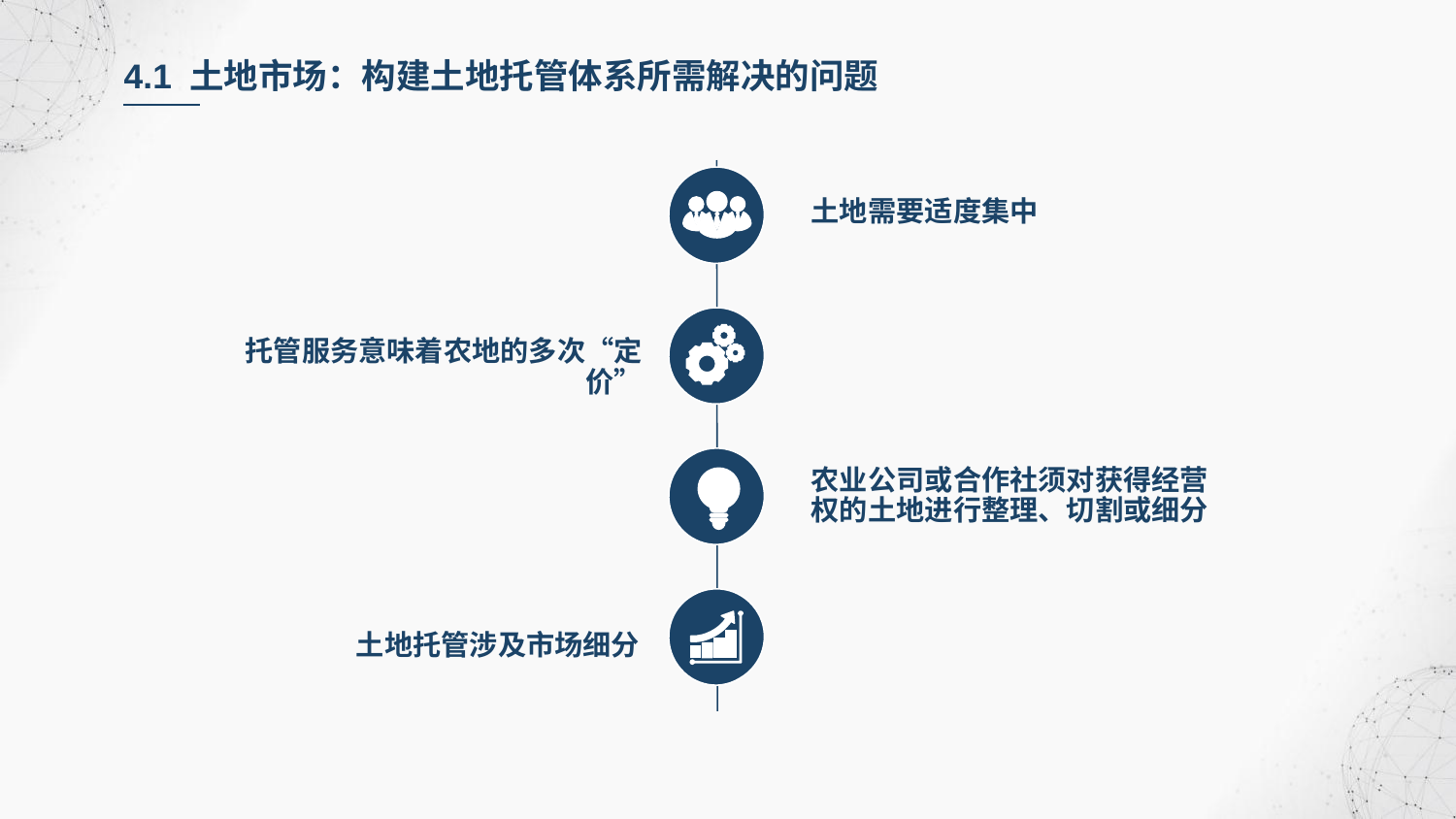

4.1 土地市场：构建土地托管体系所需解决的问题

土地需要适度集中

托管服务意味着农地的多次“定价”

农业公司或合作社须对获得经营权的土地进行整理、切割或细分

土地托管涉及市场细分